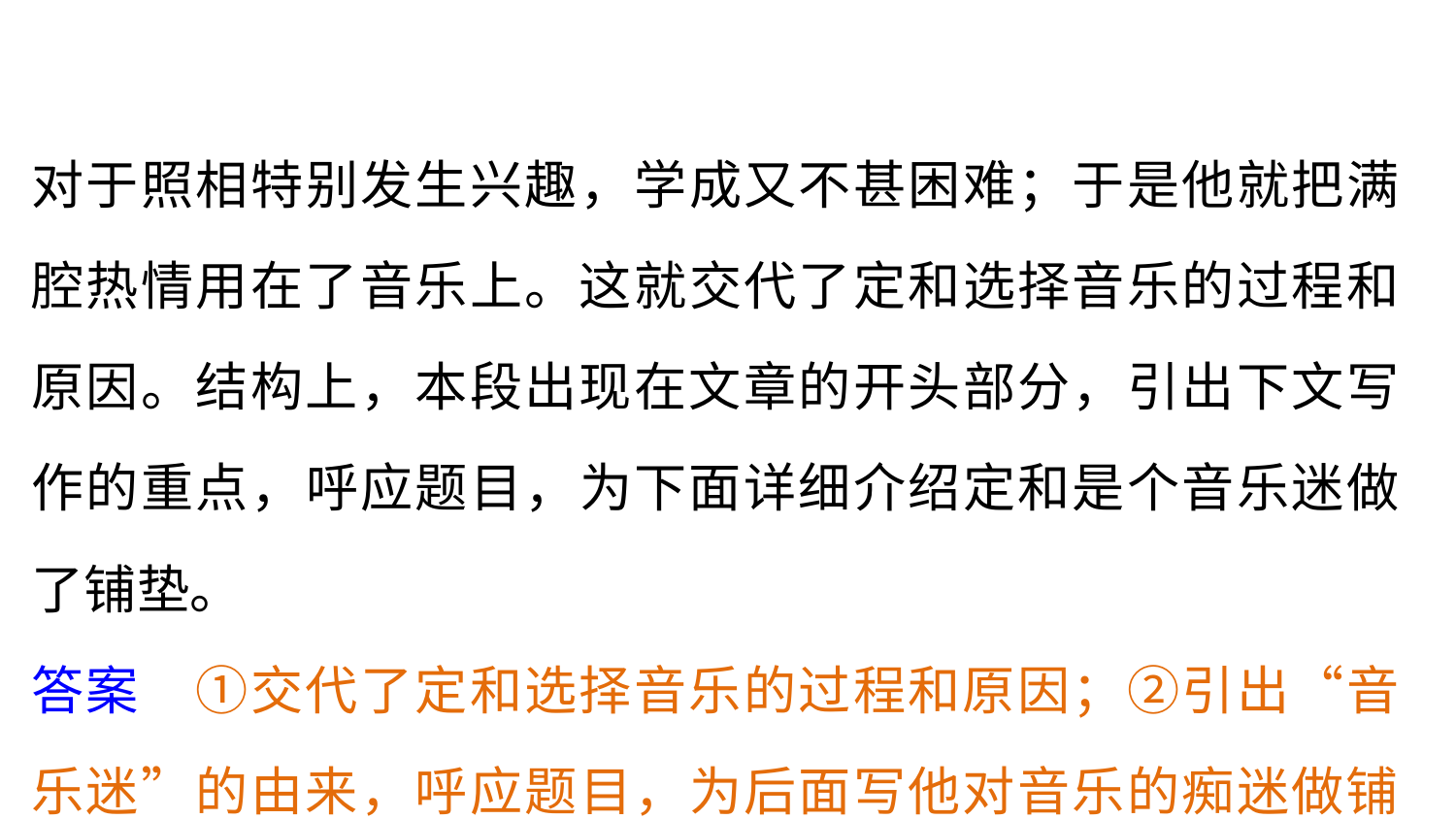

对于照相特别发生兴趣，学成又不甚困难；于是他就把满腔热情用在了音乐上。这就交代了定和选择音乐的过程和原因。结构上，本段出现在文章的开头部分，引出下文写作的重点，呼应题目，为下面详细介绍定和是个音乐迷做了铺垫。
答案　①交代了定和选择音乐的过程和原因；②引出“音乐迷”的由来，呼应题目，为后面写他对音乐的痴迷做铺垫。